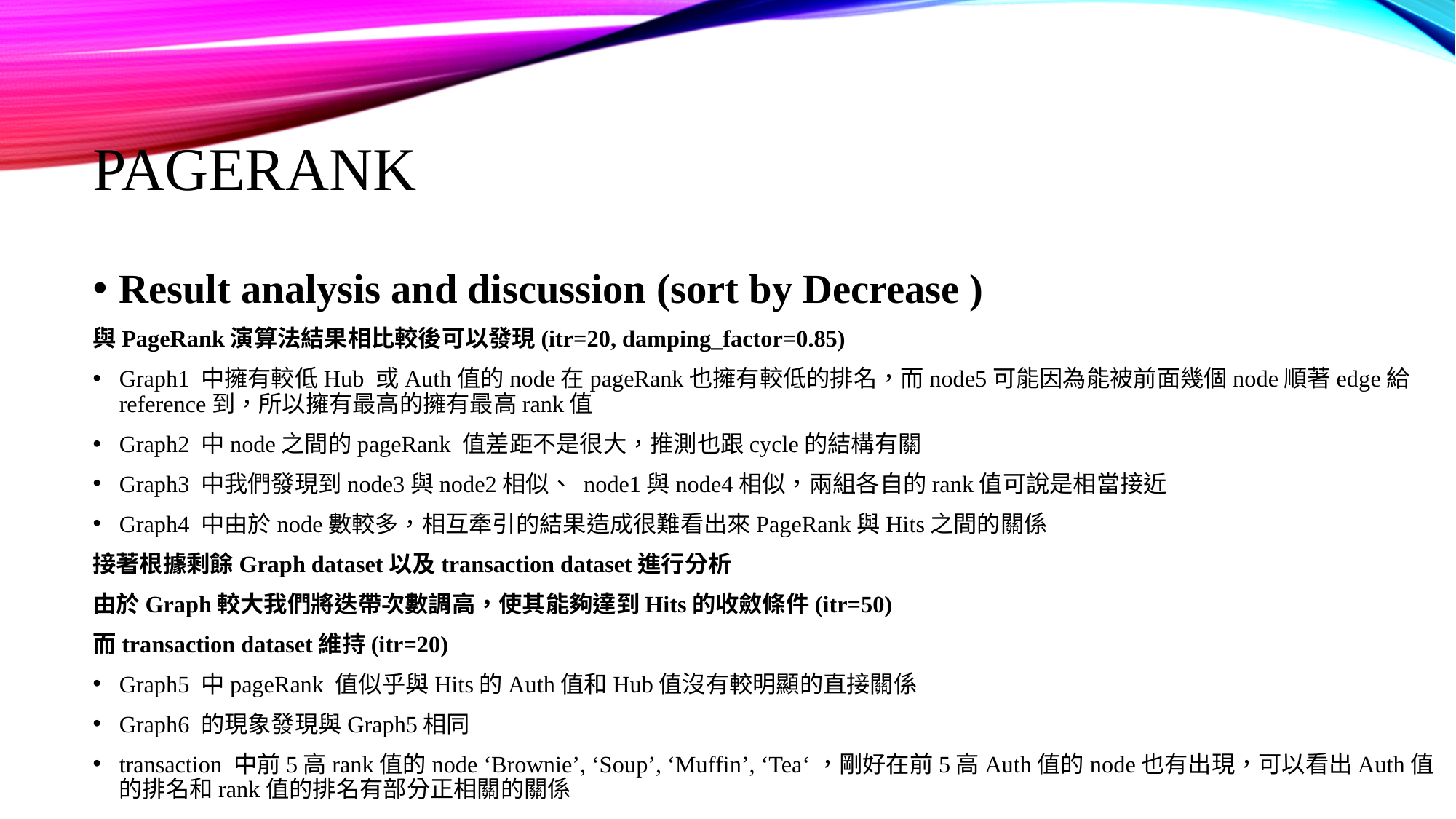

# PageRank

Result analysis and discussion (sort by Decrease )
與PageRank演算法結果相比較後可以發現(itr=20, damping_factor=0.85)
Graph1 中擁有較低Hub 或Auth值的node在pageRank也擁有較低的排名，而node5可能因為能被前面幾個node順著edge給reference到，所以擁有最高的擁有最高rank值
Graph2 中node之間的pageRank 值差距不是很大，推測也跟cycle的結構有關
Graph3 中我們發現到node3與node2相似、 node1與node4相似，兩組各自的rank值可說是相當接近
Graph4 中由於node數較多，相互牽引的結果造成很難看出來PageRank與Hits之間的關係
接著根據剩餘Graph dataset以及transaction dataset進行分析
由於Graph較大我們將迭帶次數調高，使其能夠達到Hits的收斂條件(itr=50)
而transaction dataset維持(itr=20)
Graph5 中pageRank 值似乎與Hits的Auth值和Hub值沒有較明顯的直接關係
Graph6 的現象發現與Graph5相同
transaction 中前5高rank值的node ‘Brownie’, ‘Soup’, ‘Muffin’, ‘Tea‘，剛好在前5高Auth值的node也有出現，可以看出Auth值的排名和rank值的排名有部分正相關的關係